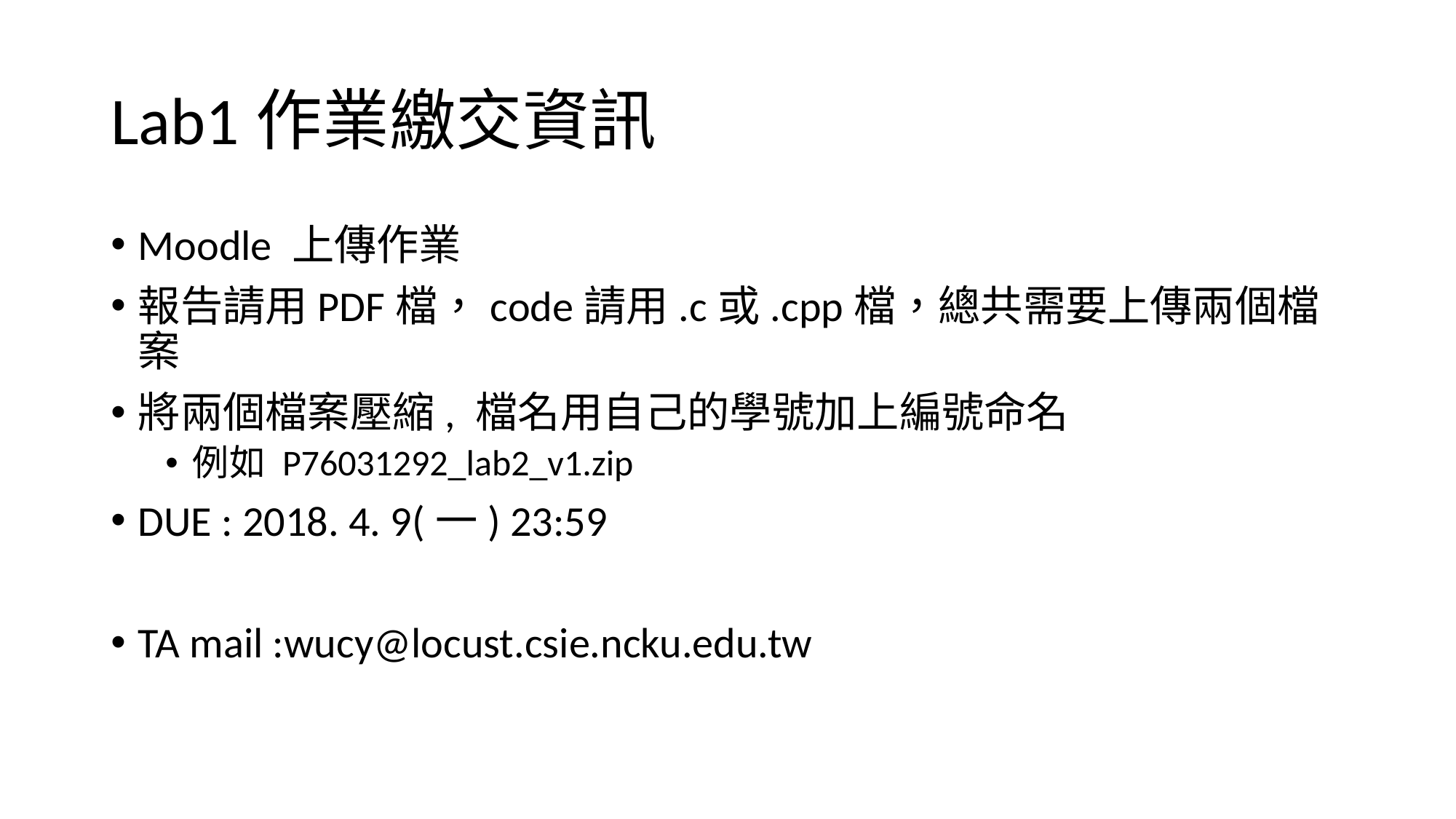

# Lab1作業繳交資訊
Moodle 上傳作業
報告請用PDF檔，code請用.c或.cpp檔，總共需要上傳兩個檔案
將兩個檔案壓縮, 檔名用自己的學號加上編號命名
例如 P76031292_lab2_v1.zip
DUE : 2018. 4. 9(一) 23:59

TA mail :wucy@locust.csie.ncku.edu.tw